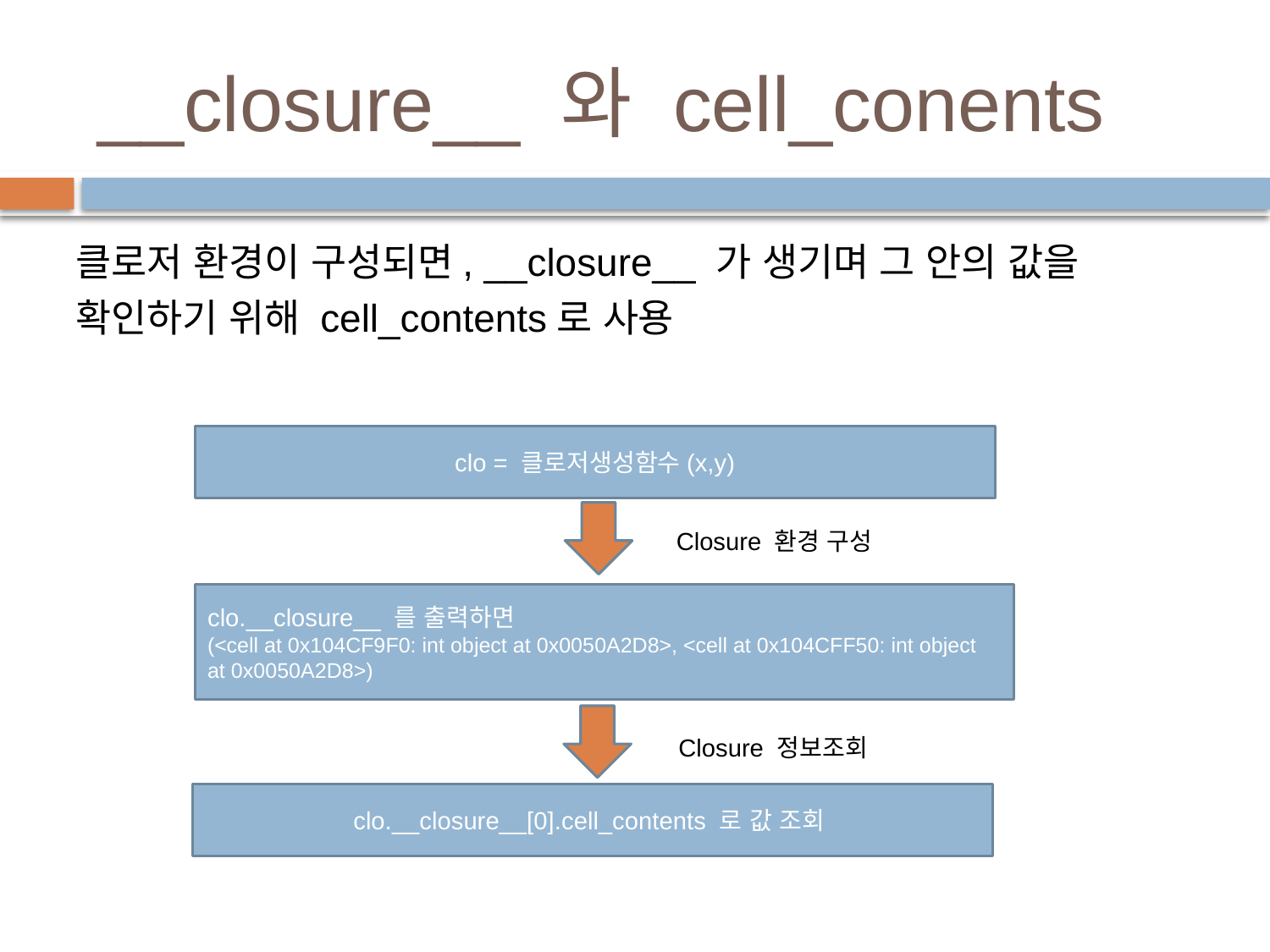

# __closure__ 와 cell_conents
클로저 환경이 구성되면, __closure__ 가 생기며 그 안의 값을 확인하기 위해 cell_contents로 사용

clo = 클로저생성함수(x,y)

Closure 환경 구성
clo.__closure__ 를 출력하면
(<cell at 0x104CF9F0: int object at 0x0050A2D8>, <cell at 0x104CFF50: int object at 0x0050A2D8>)

Closure 정보조회
clo.__closure__[0].cell_contents 로 값 조회